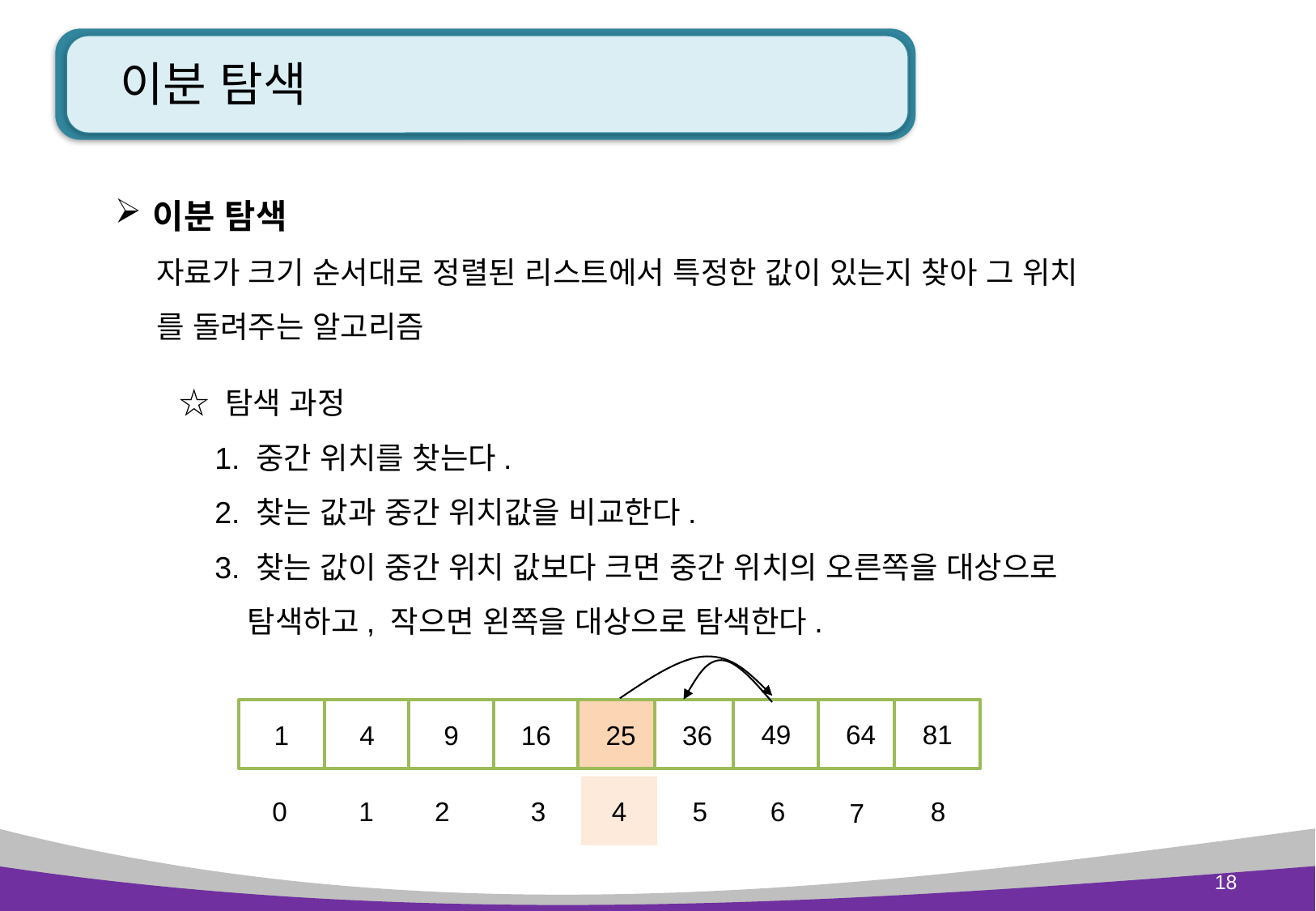

# 이분 탐색
이분 탐색
    자료가 크기 순서대로 정렬된 리스트에서 특정한 값이 있는지 찾아 그 위치
    를 돌려주는 알고리즘
 ☆ 탐색 과정
     1. 중간 위치를 찾는다.
     2. 찾는 값과 중간 위치값을 비교한다.
     3. 찾는 값이 중간 위치 값보다 크면 중간 위치의 오른쪽을 대상으로
        탐색하고, 작으면 왼쪽을 대상으로 탐색한다.

49
64
81
1
4
9
16
25
36
8
0
1
2

3
4
5
6
7
18